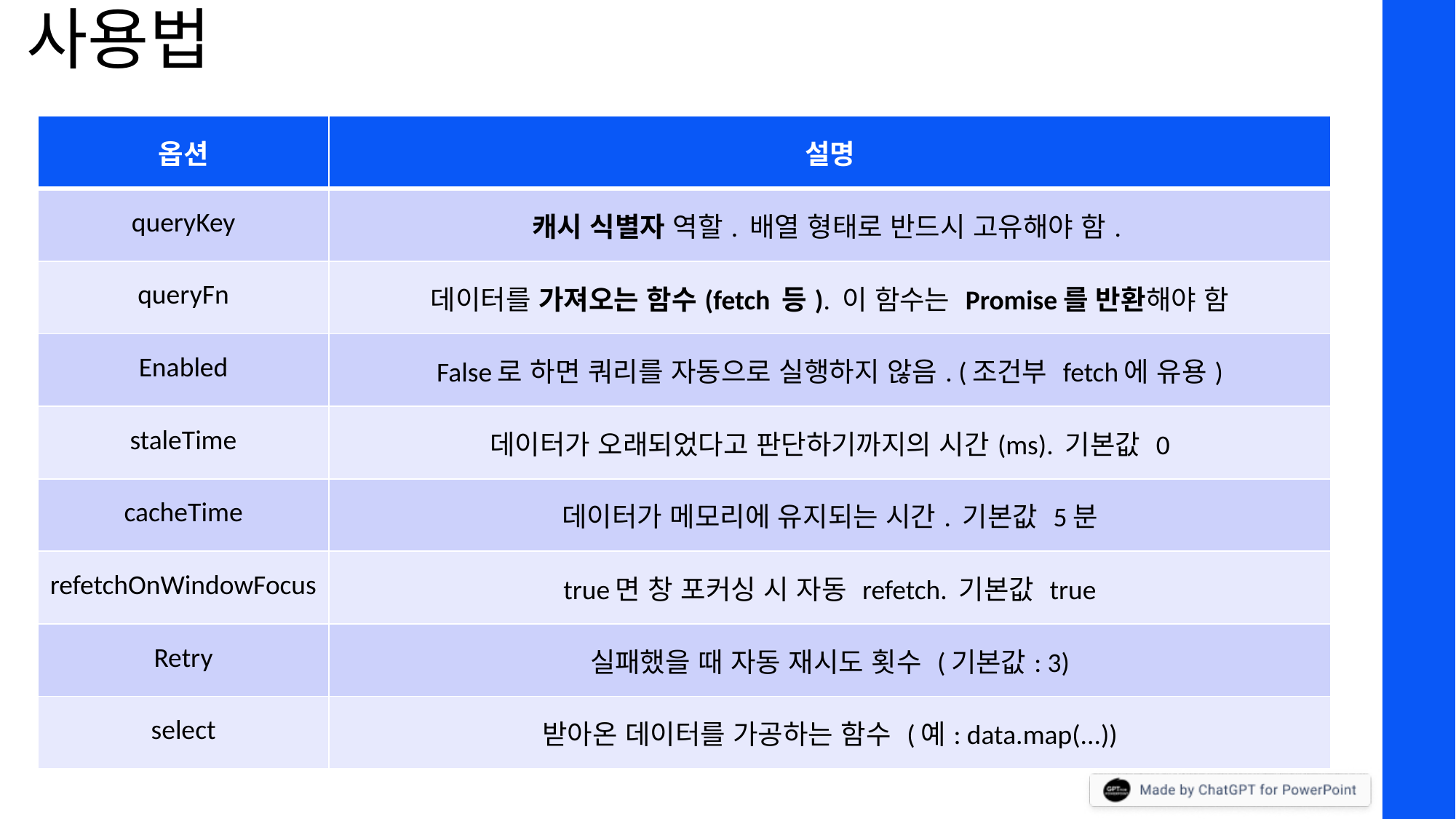

# 사용법
| 옵션 | 설명 |
| --- | --- |
| queryKey | 캐시 식별자 역할. 배열 형태로 반드시 고유해야 함. |
| queryFn | 데이터를 가져오는 함수(fetch 등). 이 함수는 Promise를 반환해야 함 |
| Enabled | False로 하면 쿼리를 자동으로 실행하지 않음. (조건부 fetch에 유용) |
| staleTime | 데이터가 오래되었다고 판단하기까지의 시간(ms). 기본값 0 |
| cacheTime | 데이터가 메모리에 유지되는 시간. 기본값 5분 |
| refetchOnWindowFocus | true면 창 포커싱 시 자동 refetch. 기본값 true |
| Retry | 실패했을 때 자동 재시도 횟수 (기본값: 3) |
| select | 받아온 데이터를 가공하는 함수 (예: data.map(...)) |